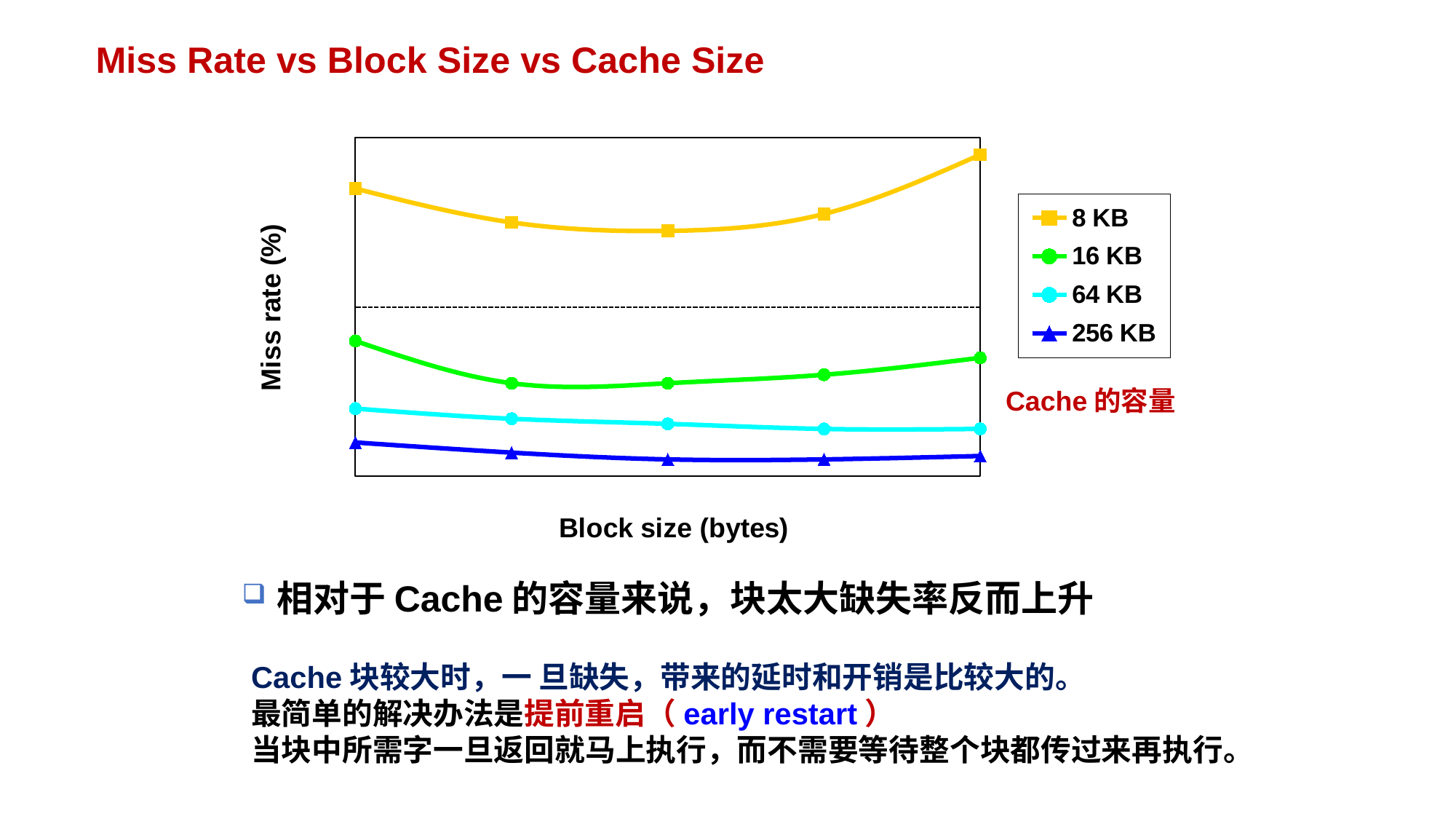

# Miss Rate vs Block Size vs Cache Size

### Chart

| Category | 8 KB | 16 KB | 64 KB | 256 KB |
|---|---|---|---|---|
| 16 | 8.5 | 4.0 | 2.0 | 1.0 |
| 32 | 7.5 | 2.75 | 1.7000000000000026 | 0.7000000000000006 |
| 64 | 7.25 | 2.75 | 1.55 | 0.5 |
| 128 | 7.75 | 3.0 | 1.4 | 0.5 |
| 256 | 9.5 | 3.5 | 1.4 | 0.6000000000000006 |
Cache的容量
相对于Cache的容量来说，块太大缺失率反而上升
Cache块较大时，一 旦缺失，带来的延时和开销是比较大的。
最简单的解决办法是提前重启（early restart）
当块中所需字一旦返回就马上执行，而不需要等待整个块都传过来再执行。